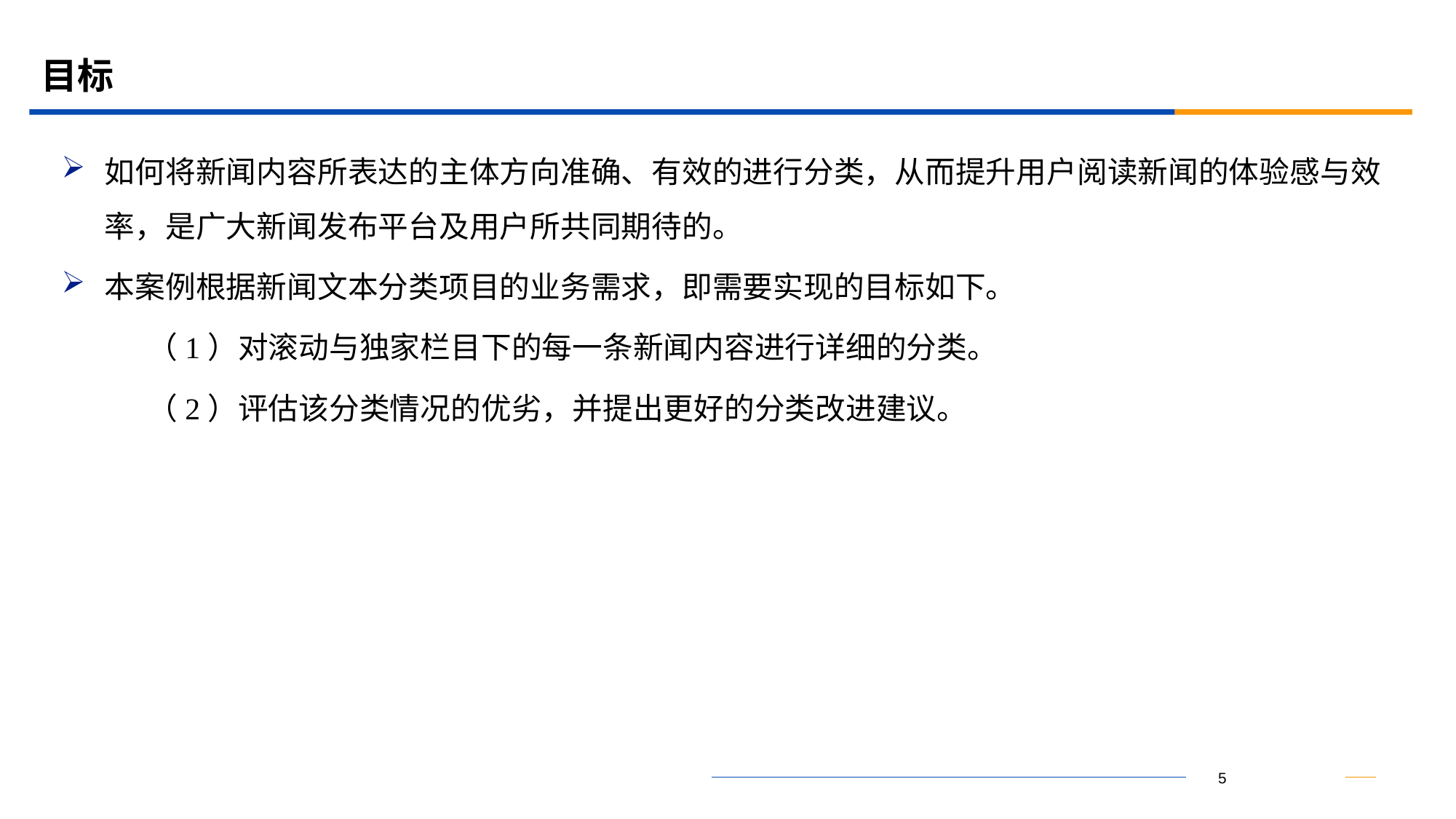

# 目标
如何将新闻内容所表达的主体方向准确、有效的进行分类，从而提升用户阅读新闻的体验感与效率，是广大新闻发布平台及用户所共同期待的。
本案例根据新闻文本分类项目的业务需求，即需要实现的目标如下。
（1）对滚动与独家栏目下的每一条新闻内容进行详细的分类。
（2）评估该分类情况的优劣，并提出更好的分类改进建议。